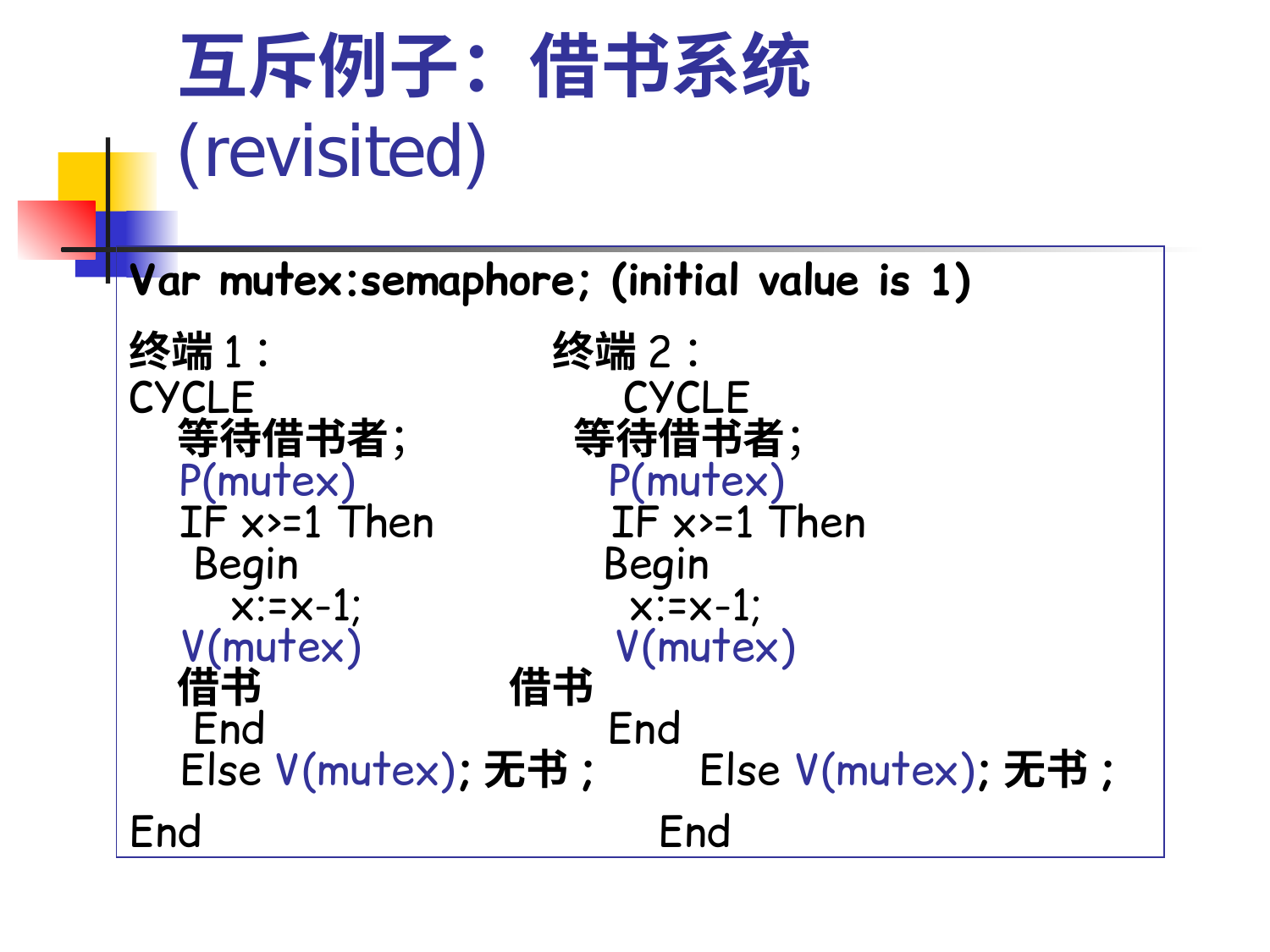

# 互斥例子：借书系统(revisited)
Var mutex:semaphore; (initial value is 1)
终端1：                           终端2：
CYCLE                             CYCLE
    等待借书者；               等待借书者；
    P(mutex)                    P(mutex)
    IF x>=1 Then              IF x>=1 Then
     Begin                        Begin
        x:=x-1;                     x:=x-1;
    V(mutex)                    V(mutex)
    借书                          借书
     End                           End
    Else V(mutex);无书;        Else V(mutex);无书;
End                                    End